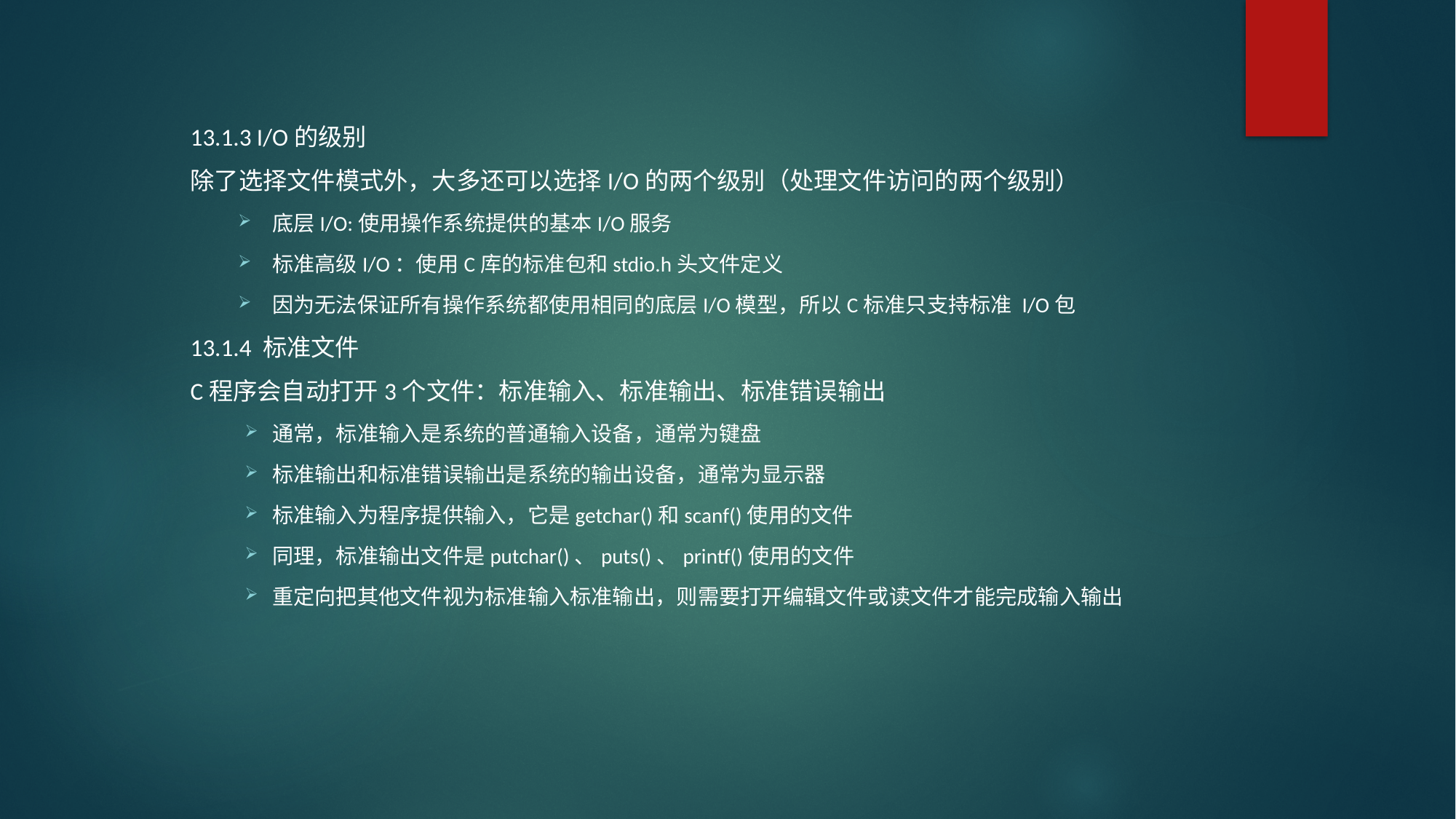

13.1.3 I/O的级别
除了选择文件模式外，大多还可以选择I/O的两个级别（处理文件访问的两个级别）
底层I/O:使用操作系统提供的基本I/O服务
标准高级I/O：使用C库的标准包和stdio.h头文件定义
因为无法保证所有操作系统都使用相同的底层I/O模型，所以C标准只支持标准 I/O包
13.1.4 标准文件
C程序会自动打开3个文件：标准输入、标准输出、标准错误输出
通常，标准输入是系统的普通输入设备，通常为键盘
标准输出和标准错误输出是系统的输出设备，通常为显示器
标准输入为程序提供输入，它是getchar()和scanf()使用的文件
同理，标准输出文件是putchar()、puts()、printf()使用的文件
重定向把其他文件视为标准输入标准输出，则需要打开编辑文件或读文件才能完成输入输出